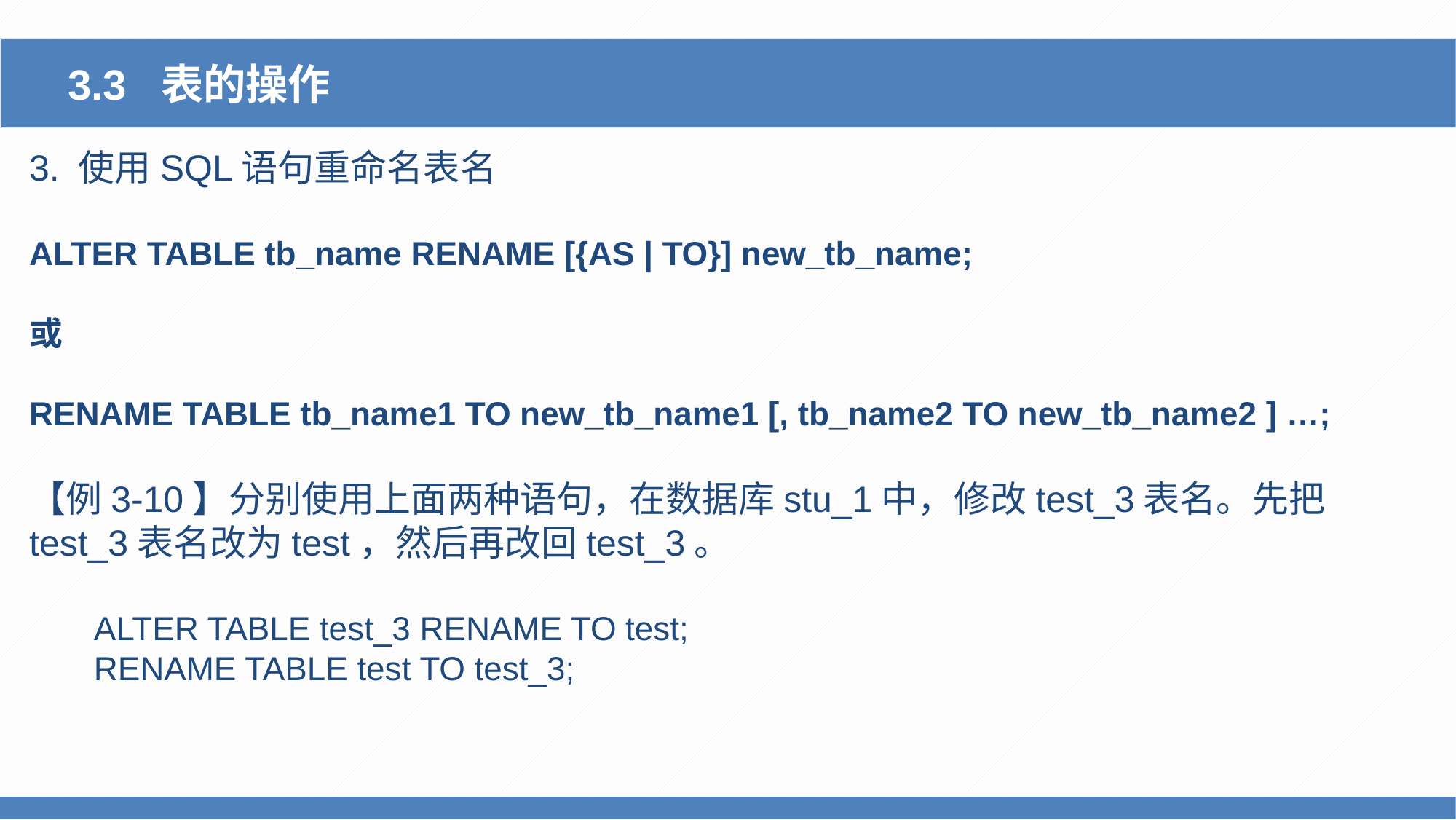

3.3  表的操作
3. 使用SQL语句重命名表名

ALTER TABLE tb_name RENAME [{AS | TO}] new_tb_name;

或

RENAME TABLE tb_name1 TO new_tb_name1 [, tb_name2 TO new_tb_name2 ] …;

【例3-10】分别使用上面两种语句，在数据库stu_1中，修改test_3表名。先把test_3表名改为test，然后再改回test_3。

ALTER TABLE test_3 RENAME TO test;
RENAME TABLE test TO test_3;